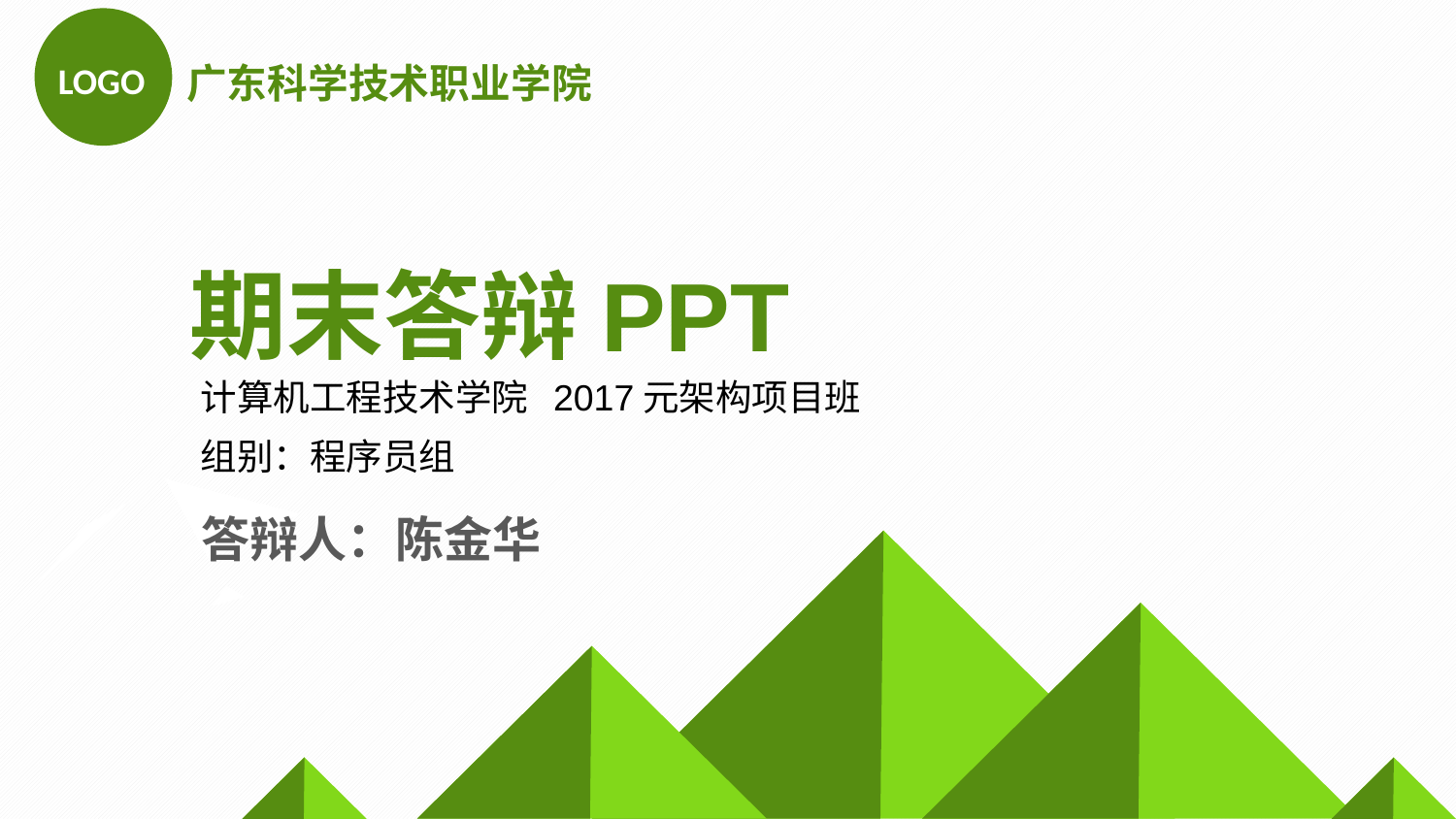

LOGO
广东科学技术职业学院
期末答辩PPT
计算机工程技术学院  2017元架构项目班
组别：程序员组

答辩人：陈金华